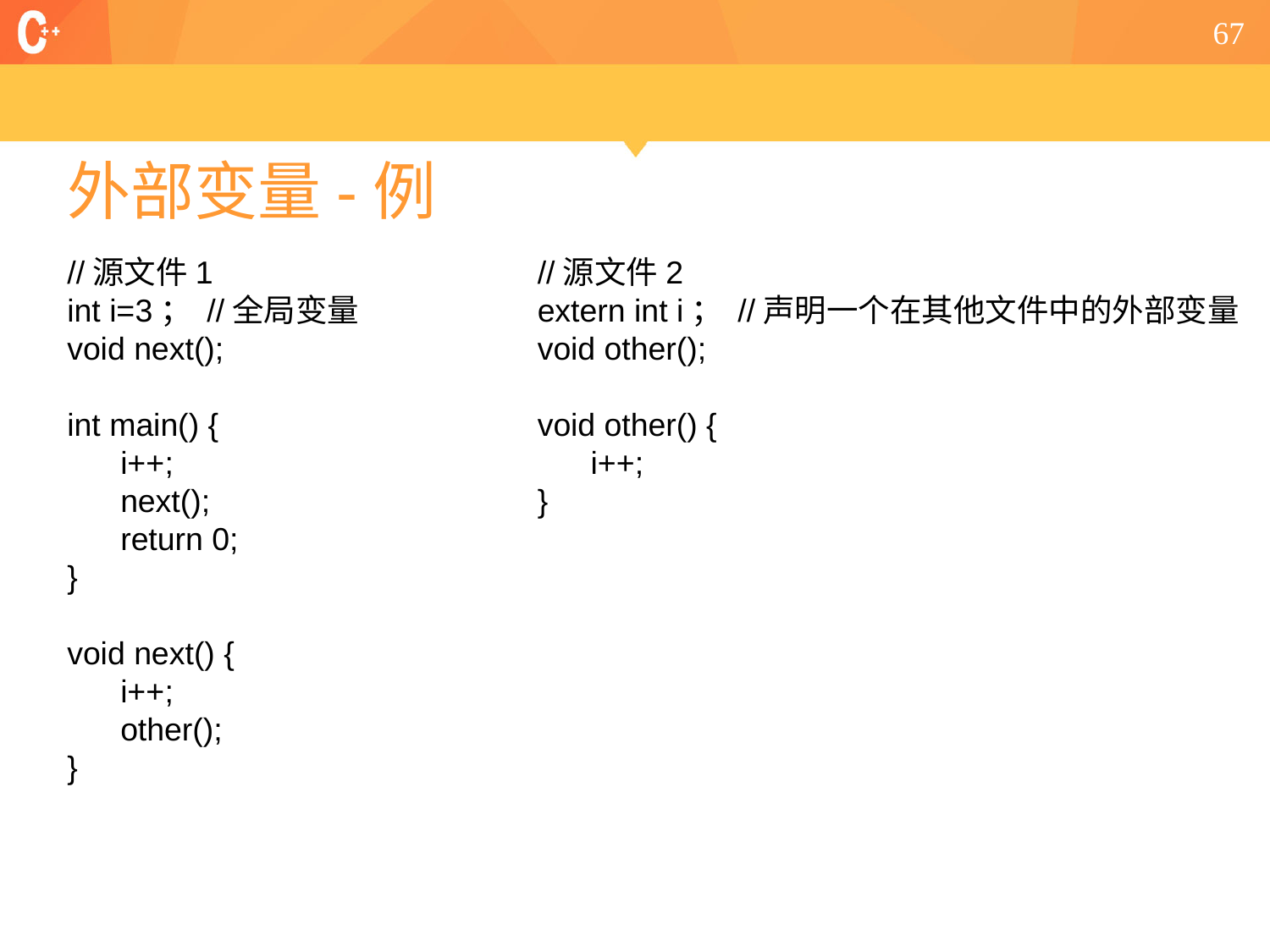

67
# 外部变量-例
//源文件1
int i=3； //全局变量
void next();

int main() {
      i++;
      next();
      return 0;
}

void next() {
      i++;
      other();
}
//源文件2
extern int i； //声明一个在其他文件中的外部变量
void other();

void other() {
      i++;
}